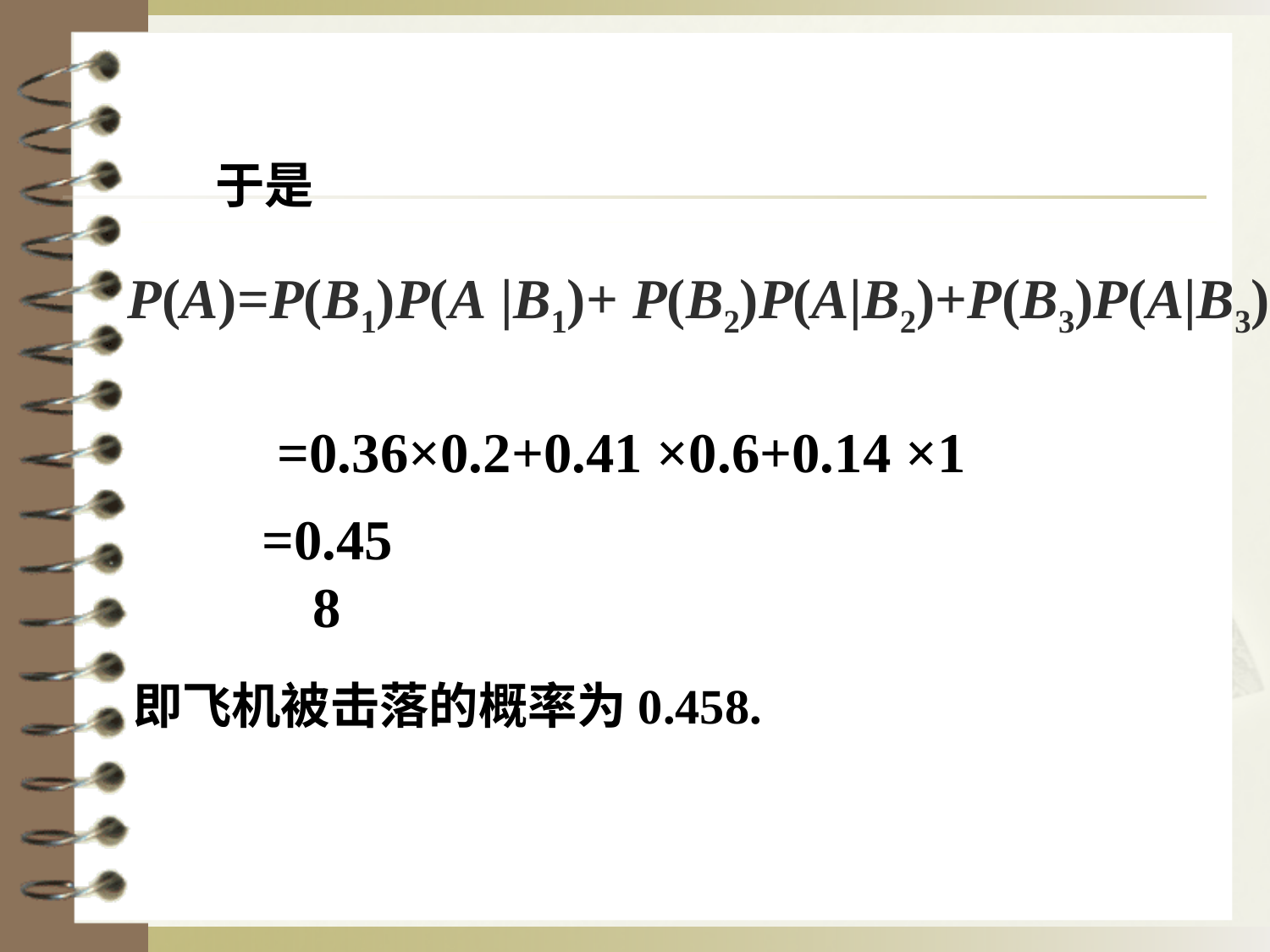

于是
P(A)=P(B1)P(A |B1)+ P(B2)P(A|B2)+P(B3)P(A|B3)
 =0.36×0.2+0.41 ×0.6+0.14 ×1
=0.458
即飞机被击落的概率为0.458.